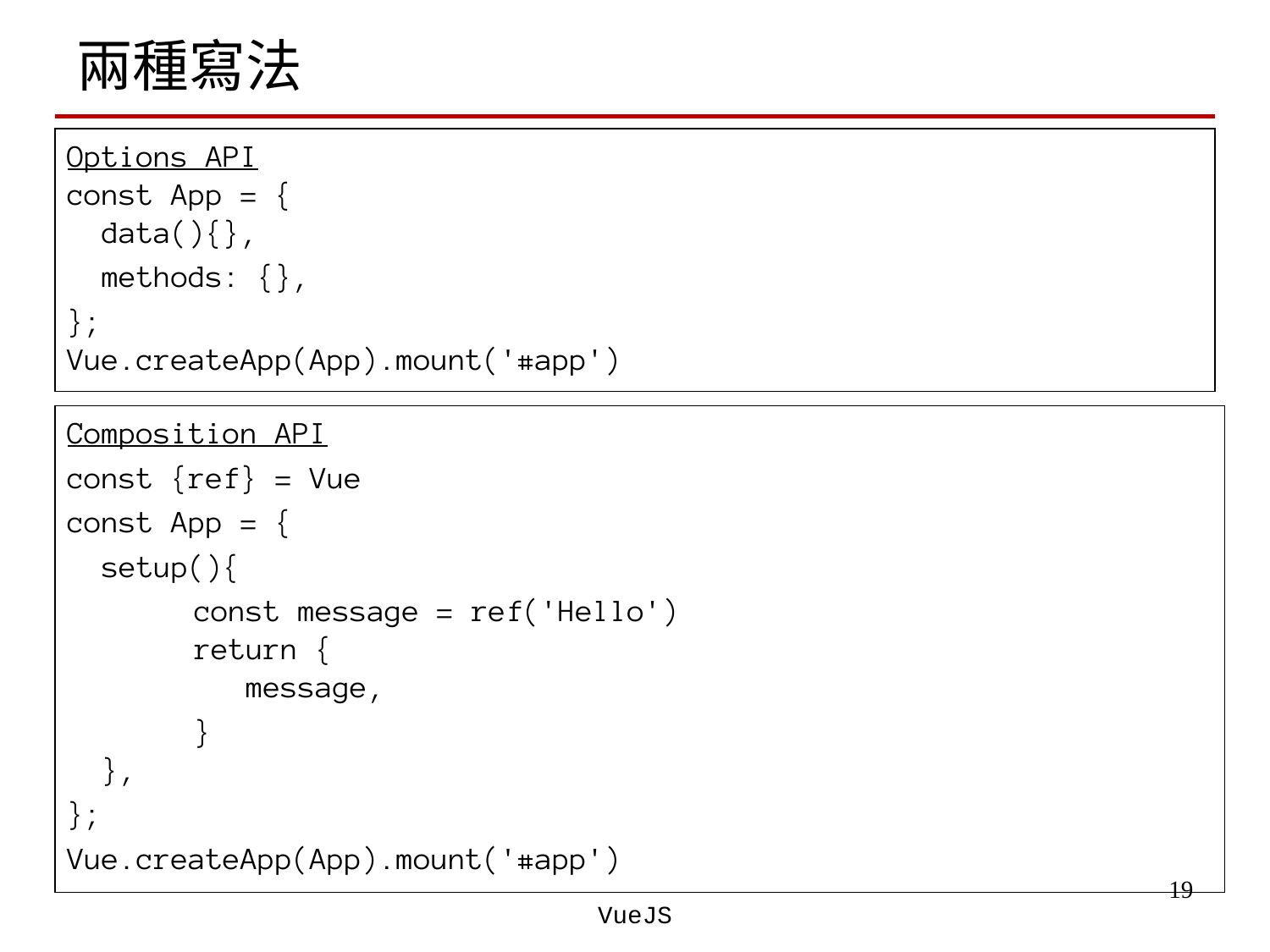

# 兩種寫法
Options API
const App = {
  data(){},
  methods: {},
};
Vue.createApp(App).mount('#app')

Composition API
const {ref} = Vue
const App = {
  setup(){
	const message = ref('Hello')
	return {
	   message,
	}
  },
};
Vue.createApp(App).mount('#app')

19
VueJS